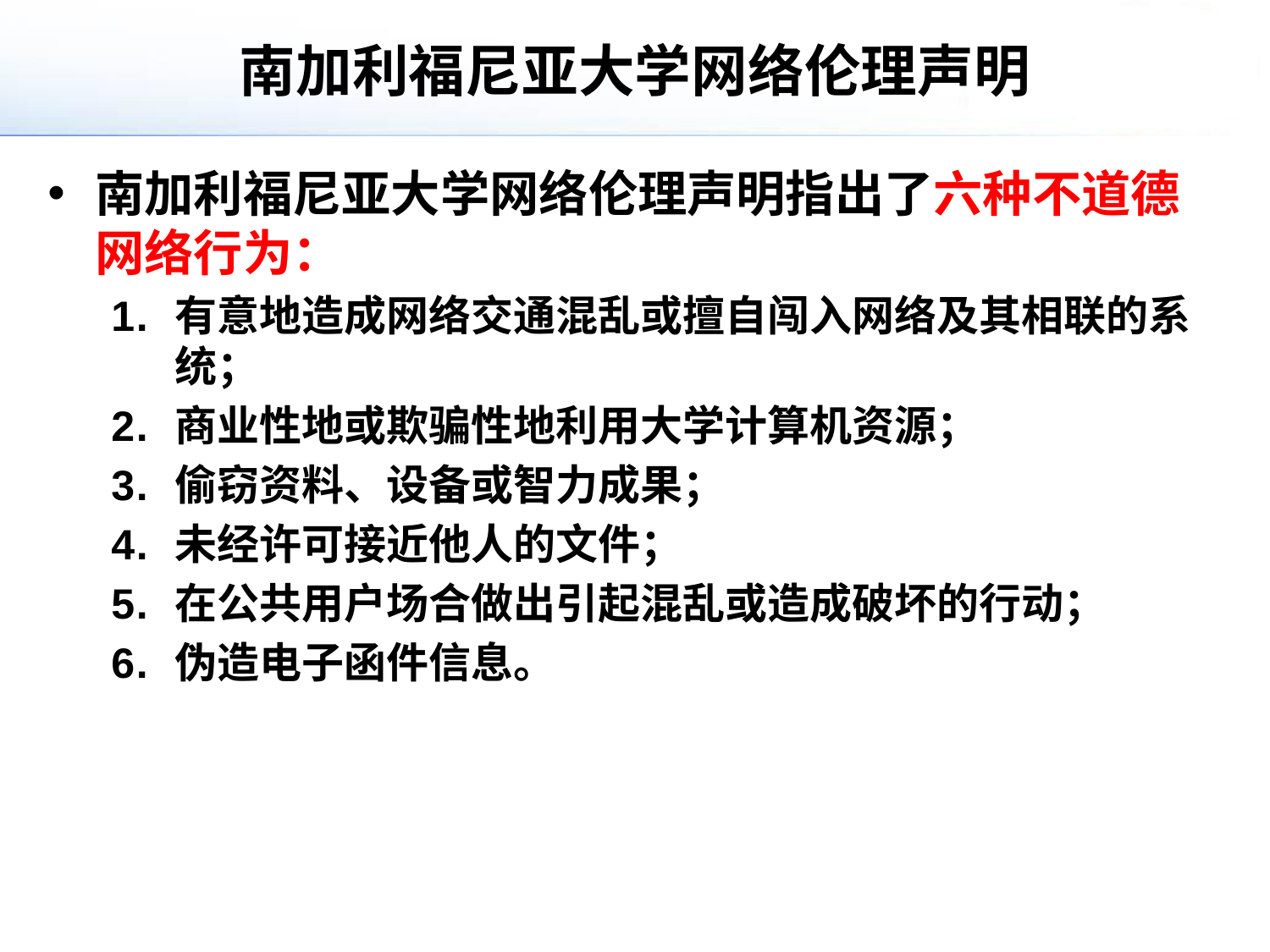

# 南加利福尼亚大学网络伦理声明
南加利福尼亚大学网络伦理声明指出了六种不道德网络行为：
有意地造成网络交通混乱或擅自闯入网络及其相联的系统；
商业性地或欺骗性地利用大学计算机资源；
偷窃资料、设备或智力成果；
未经许可接近他人的文件；
在公共用户场合做出引起混乱或造成破坏的行动；
伪造电子函件信息。